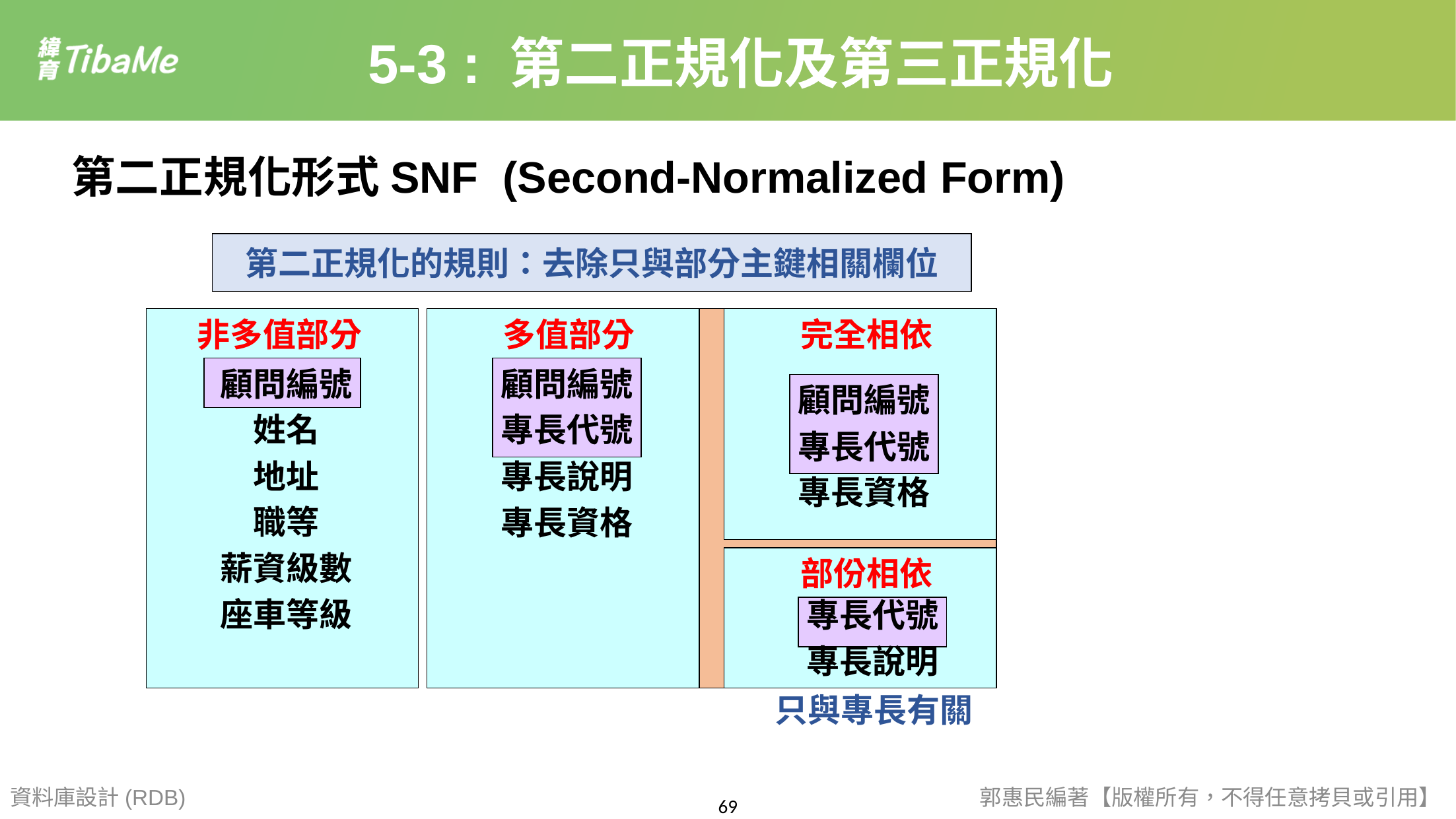

5-3 : 第二正規化及第三正規化

第二正規化形式SNF  (Second-Normalized Form)
第二正規化的規則：去除只與部分主鍵相關欄位

非多值部分

多值部分

完全相依

部份相依

顧問編號
姓名
地址
職等
薪資級數
座車等級

顧問編號
專長代號
專長說明
專長資格

顧問編號
專長代號
專長資格

專長代號
專長說明

只與專長有關
資料庫設計(RDB)
郭惠民編著【版權所有，不得任意拷貝或引用】